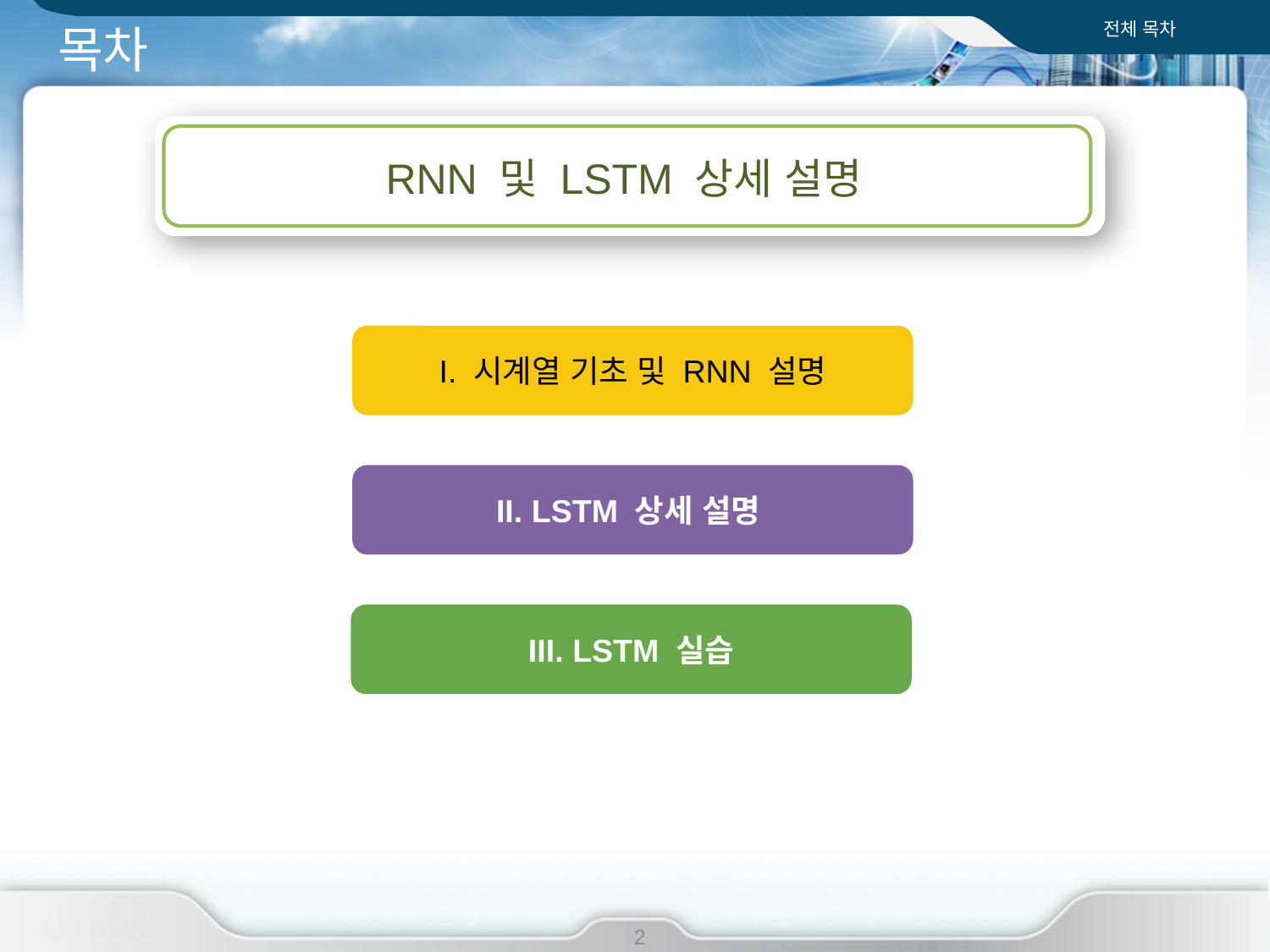

전체 목차
# 목차

RNN 및 LSTM 상세 설명
I. 시계열 기초 및 RNN 설명
II. LSTM 상세 설명
III. LSTM 실습
2